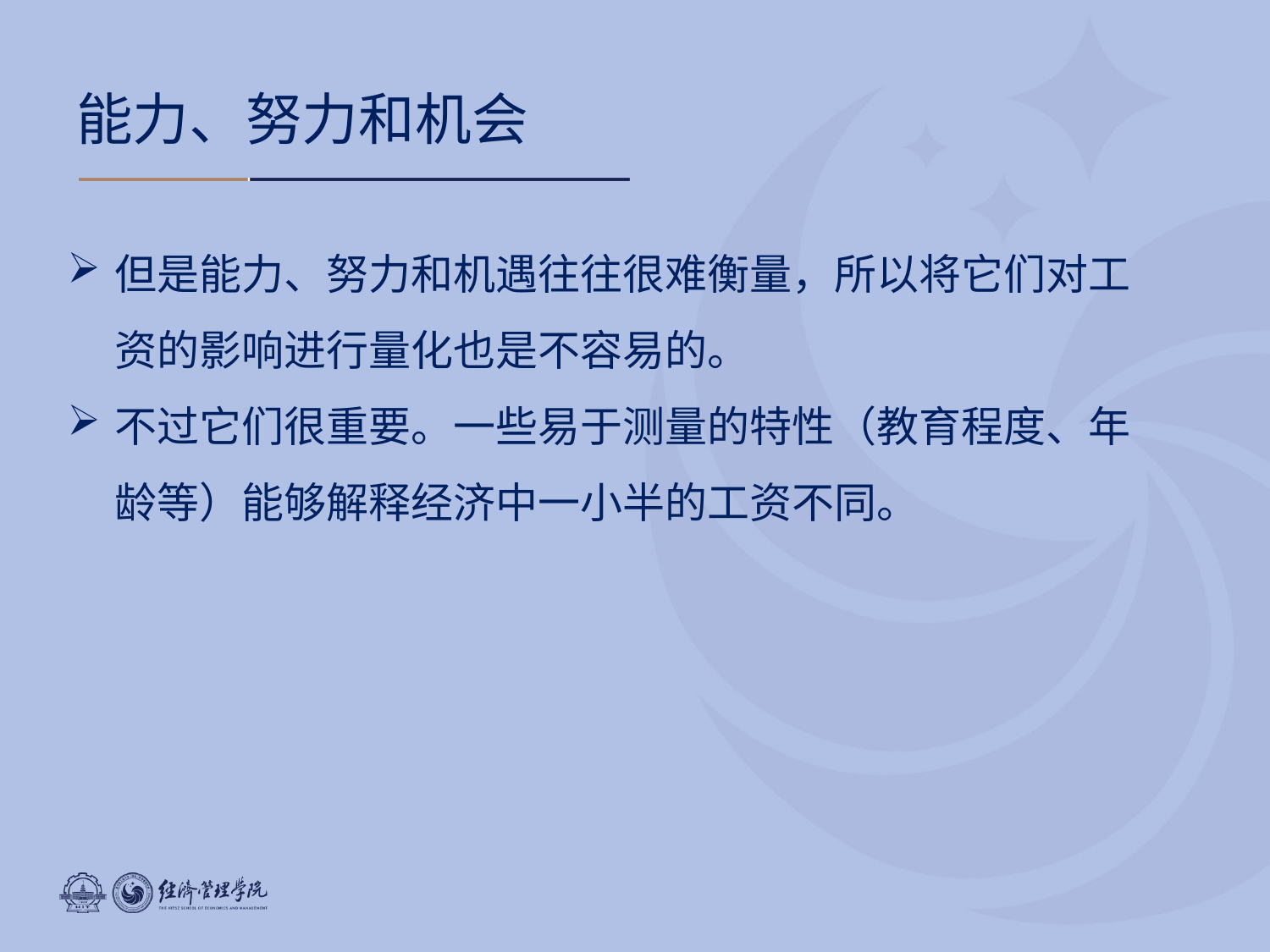

# 能力、努力和机会
但是能力、努力和机遇往往很难衡量，所以将它们对工资的影响进行量化也是不容易的。
不过它们很重要。一些易于测量的特性（教育程度、年龄等）能够解释经济中一小半的工资不同。